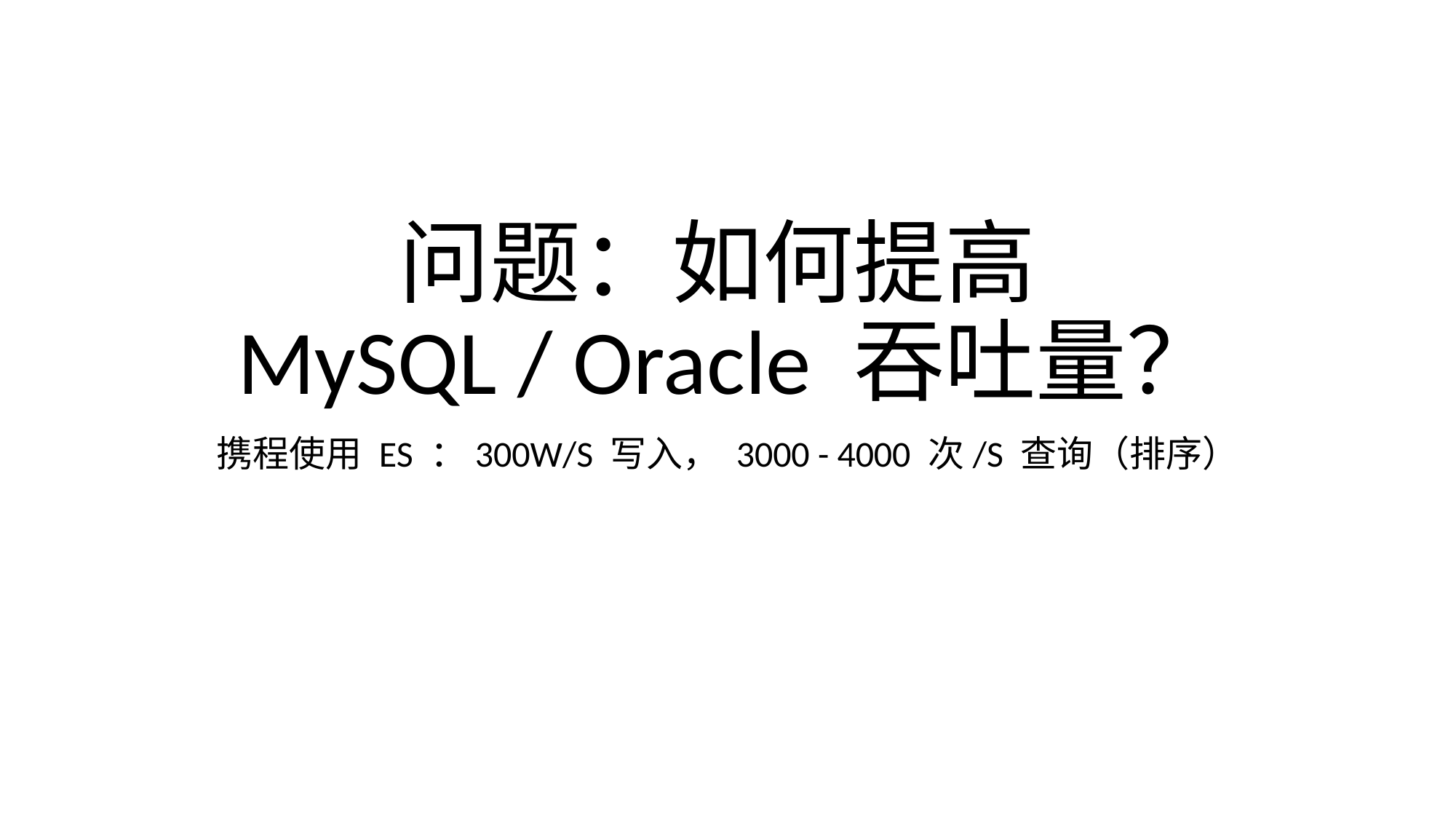

# 问题：如何提高
MySQL / Oracle 吞吐量？
携程使用 ES ：300W/S 写入， 3000 - 4000 次/S 查询（排序）